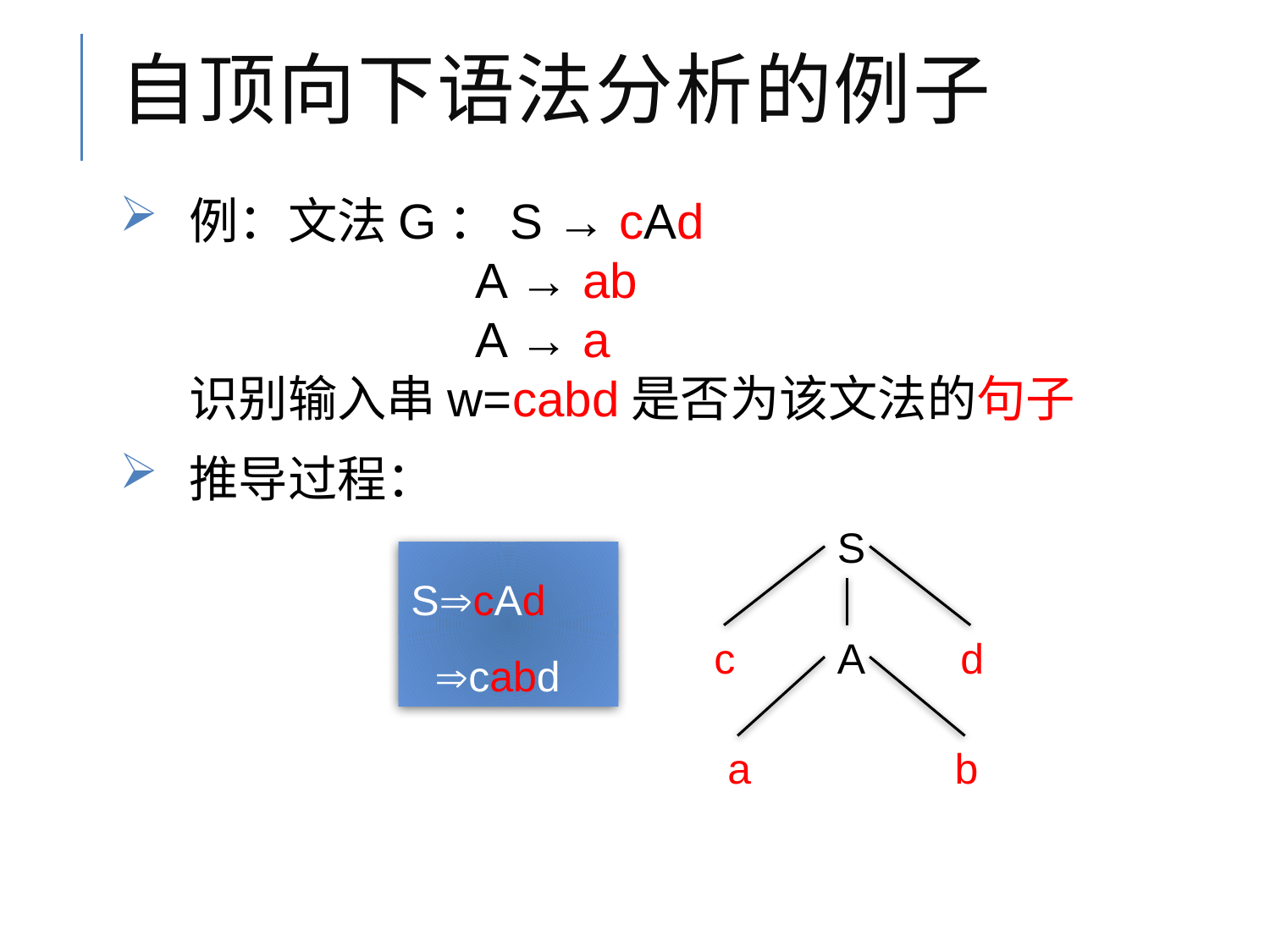

# 自顶向下语法分析的例子
例：文法G：S → cAd
                     A → ab
                     A → a
识别输入串w=cabd是否为该文法的句子
推导过程：
S
S⇒cAd
  ⇒cabd
c
A
d
b
a
59